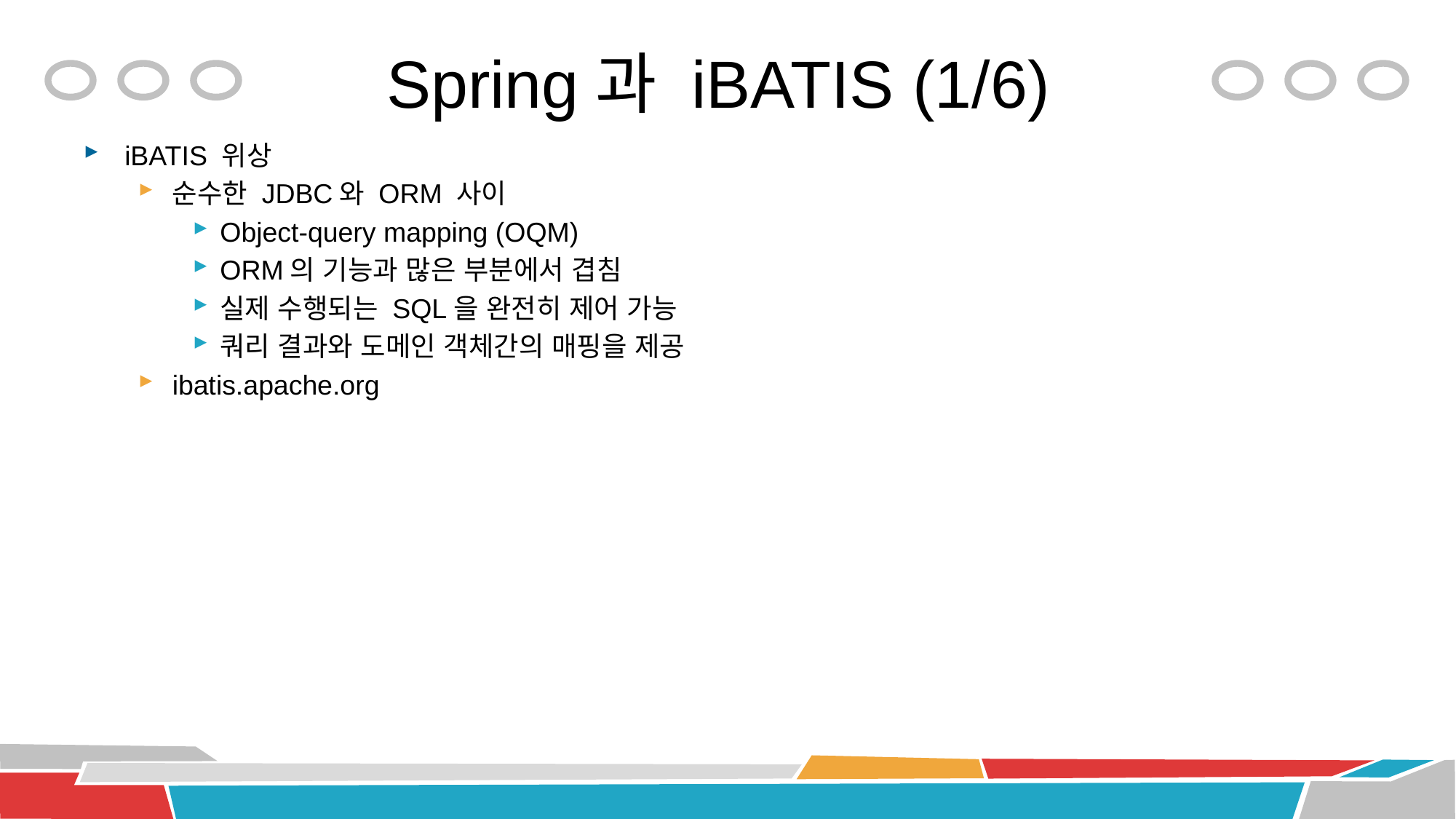

# Spring과 iBATIS (1/6)
iBATIS 위상
순수한 JDBC와 ORM 사이
Object-query mapping (OQM)
ORM의 기능과 많은 부분에서 겹침
실제 수행되는 SQL을 완전히 제어 가능
쿼리 결과와 도메인 객체간의 매핑을 제공
ibatis.apache.org